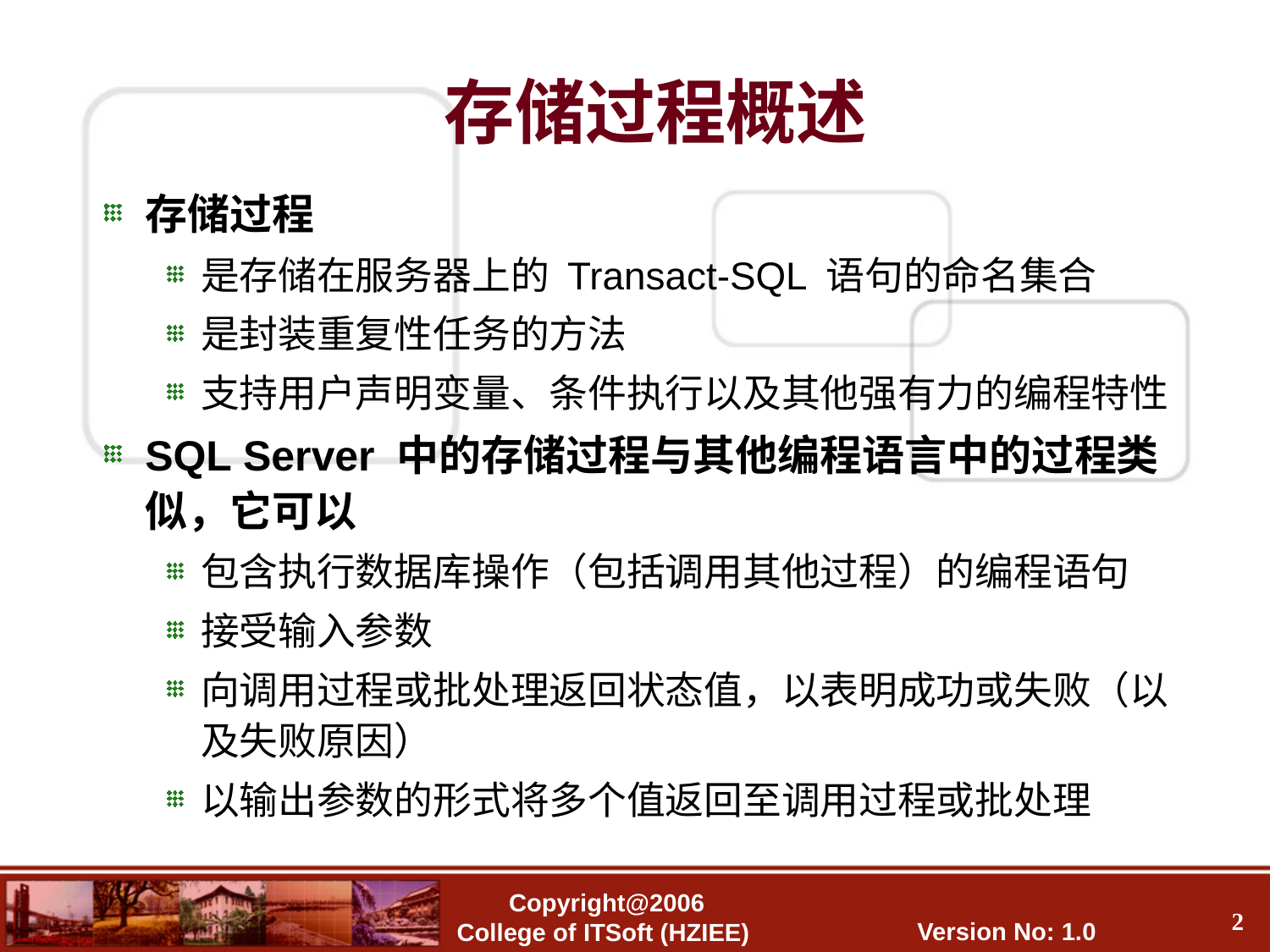

# 存储过程概述
存储过程
是存储在服务器上的 Transact-SQL 语句的命名集合
是封装重复性任务的方法
支持用户声明变量、条件执行以及其他强有力的编程特性
SQL Server 中的存储过程与其他编程语言中的过程类似，它可以
包含执行数据库操作（包括调用其他过程）的编程语句
接受输入参数
向调用过程或批处理返回状态值，以表明成功或失败（以及失败原因）
以输出参数的形式将多个值返回至调用过程或批处理